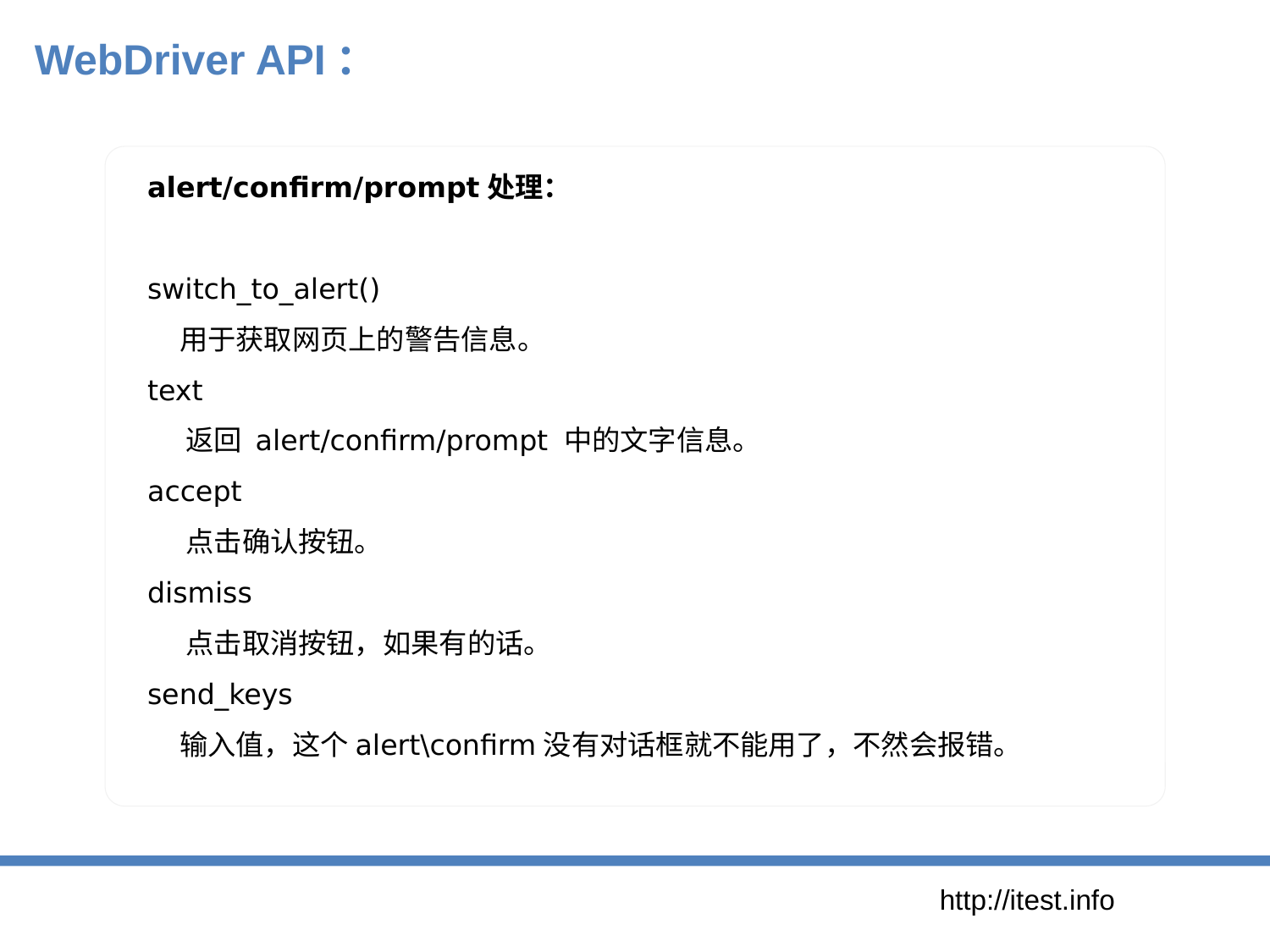

WebDriver API：

alert/confirm/prompt处理：

switch_to_alert()
    用于获取网页上的警告信息。
text
     返回 alert/confirm/prompt 中的文字信息。
accept
     点击确认按钮。
dismiss
     点击取消按钮，如果有的话。
send_keys
    输入值，这个alert\confirm没有对话框就不能用了，不然会报错。

http://itest.info